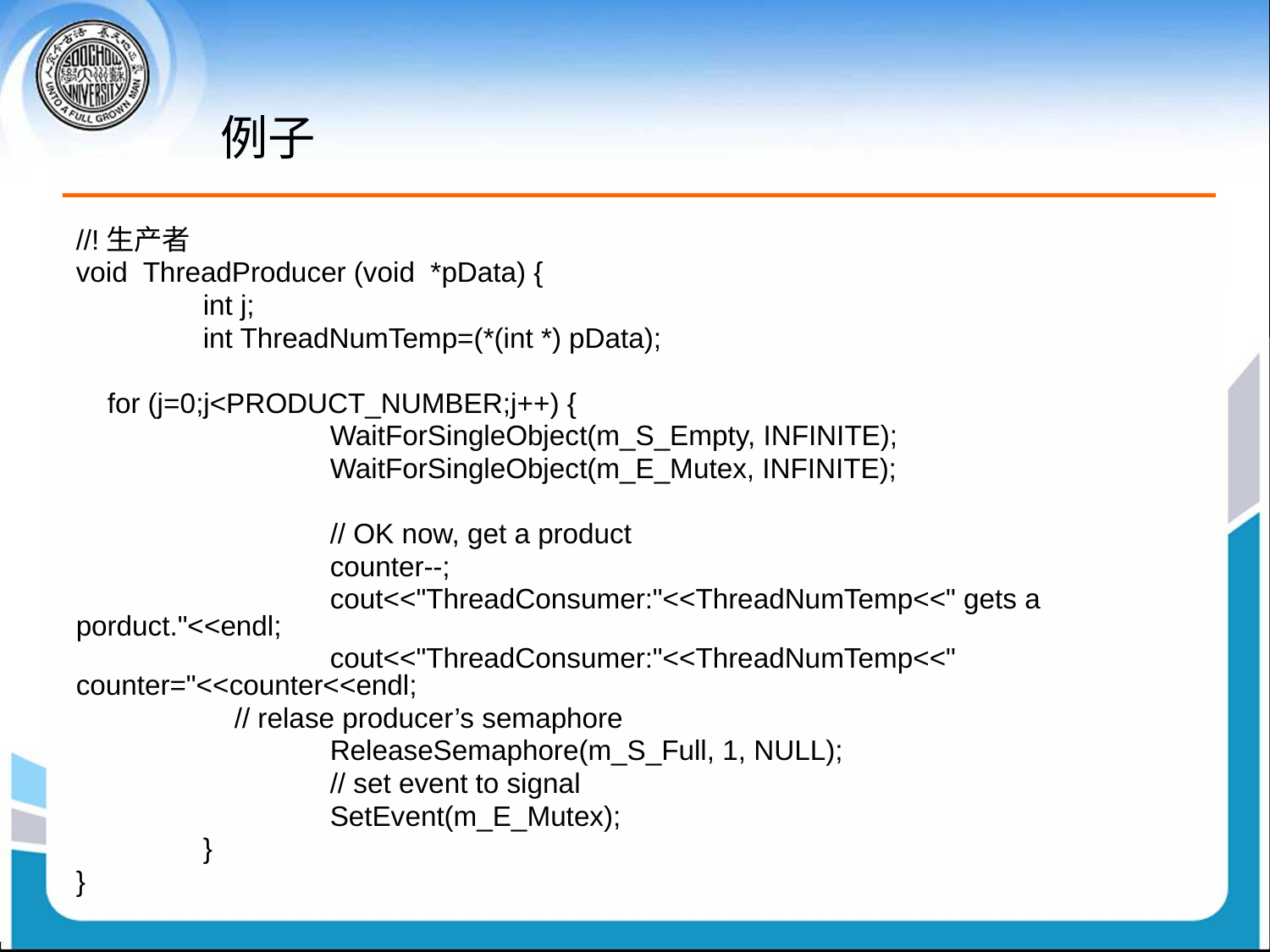

# 例子
//!生产者
void  ThreadProducer (void  *pData) {
	int j;
	int ThreadNumTemp=(*(int *) pData);

    for (j=0;j<PRODUCT_NUMBER;j++) {
		WaitForSingleObject(m_S_Empty, INFINITE);
		WaitForSingleObject(m_E_Mutex, INFINITE);

		// OK now, get a product
		counter--;
		cout<<"ThreadConsumer:"<<ThreadNumTemp<<" gets a porduct."<<endl;
		cout<<"ThreadConsumer:"<<ThreadNumTemp<<" counter="<<counter<<endl;
	    // relase producer’s semaphore
		ReleaseSemaphore(m_S_Full, 1, NULL);
		// set event to signal
		SetEvent(m_E_Mutex);
	}
}